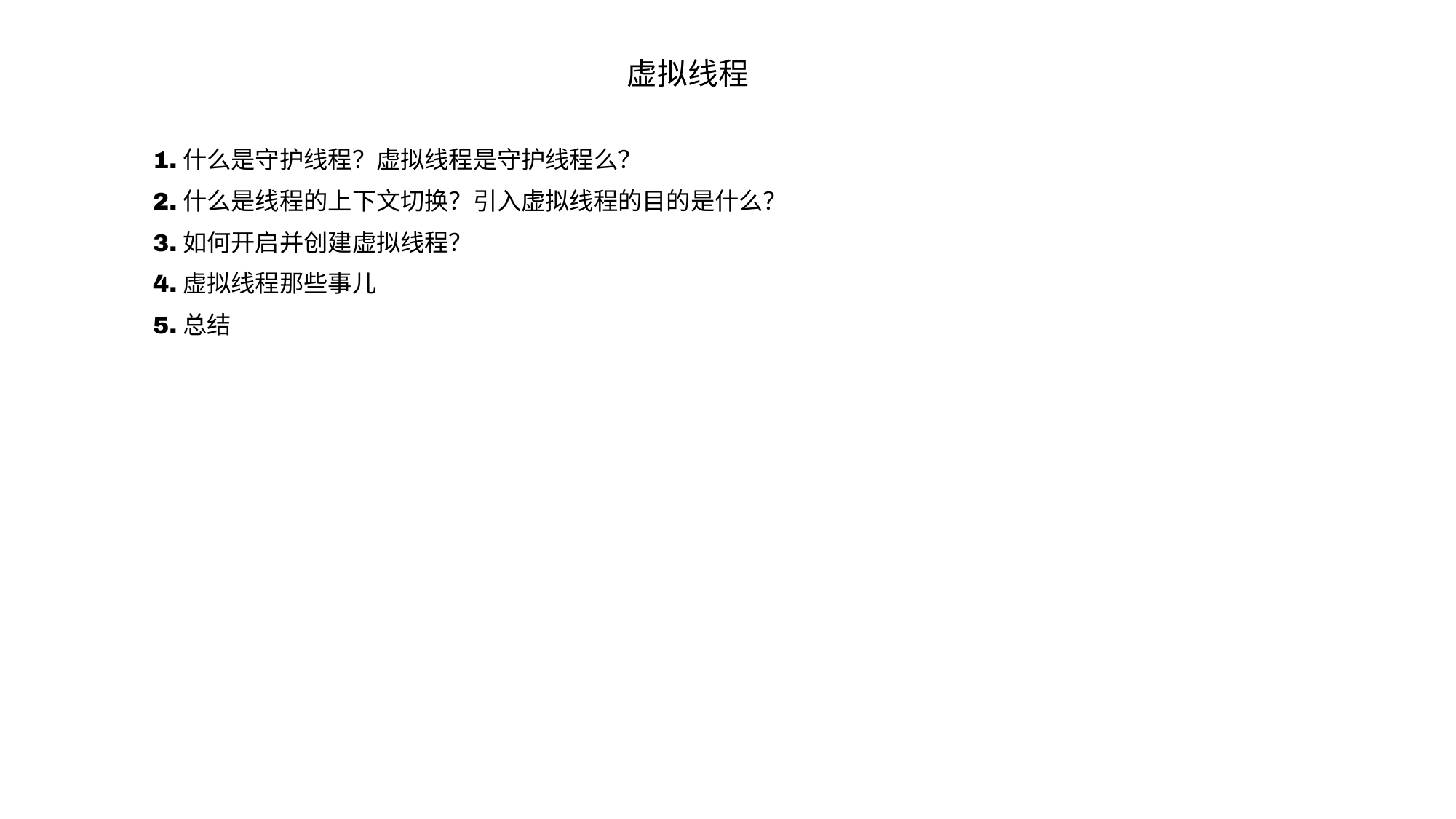

# 虚拟线程
1.什么是守护线程？虚拟线程是守护线程么？
2.什么是线程的上下文切换？引入虚拟线程的目的是什么？
3.如何开启并创建虚拟线程？
4.虚拟线程那些事儿
5.总结